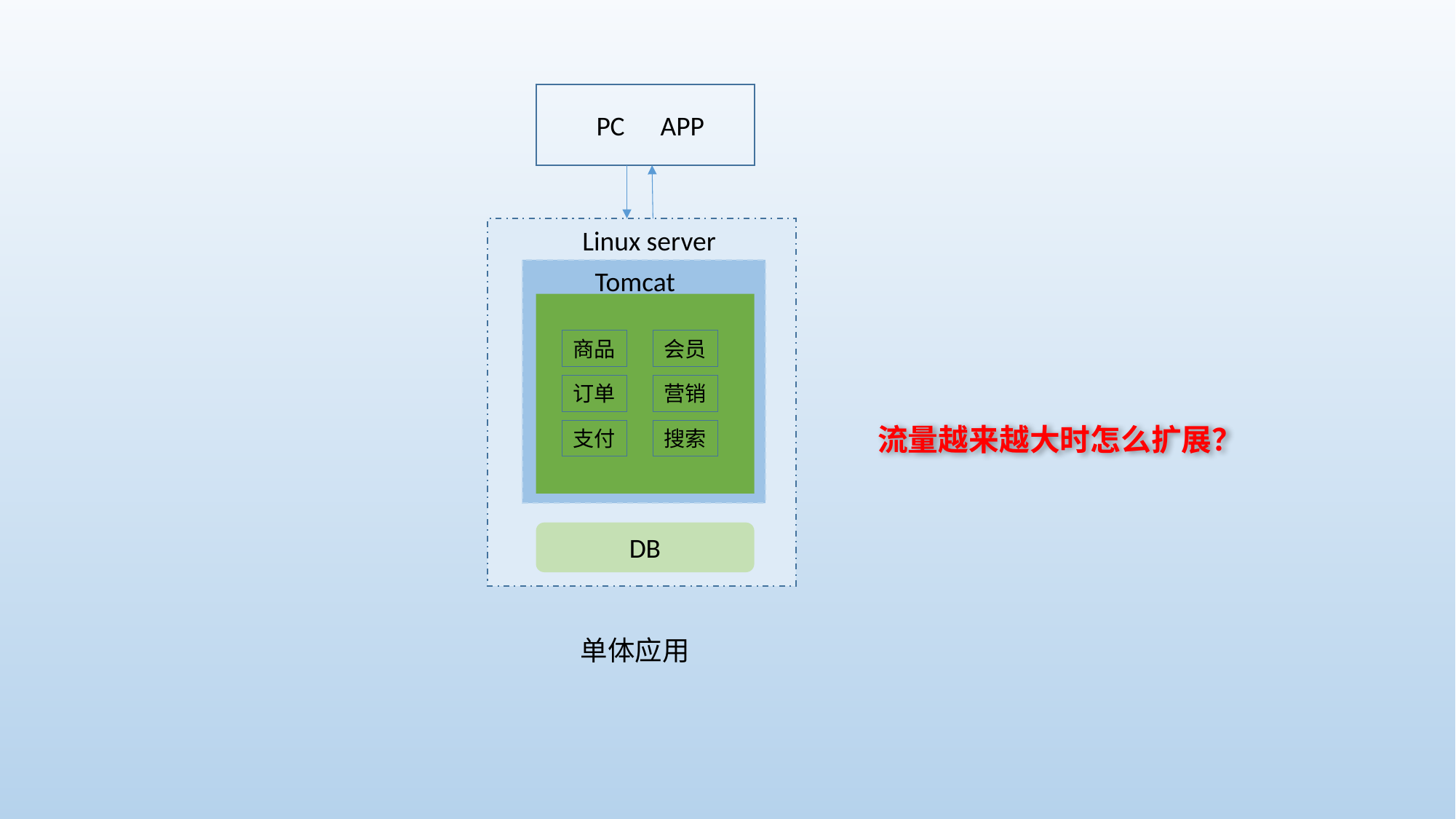

PC
APP

Linux server
Tomcat

商品
会员
订单
营销
支付
搜索

DB
单体应用
流量越来越大时怎么扩展？